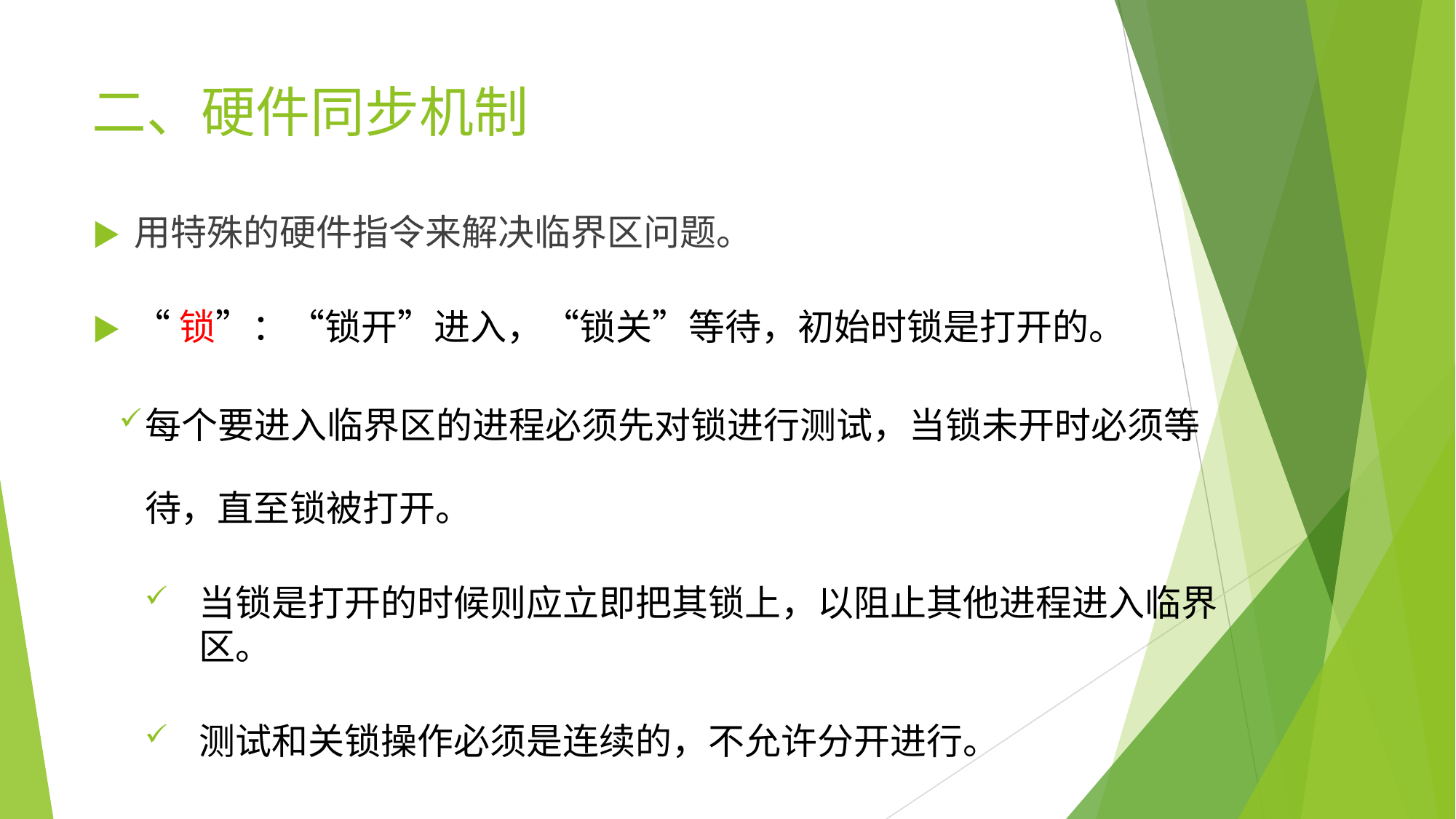

# 二、硬件同步机制
▶	用特殊的硬件指令来解决临界区问题。

▶	“锁”：“锁开”进入，“锁关”等待，初始时锁是打开的。
每个要进入临界区的进程必须先对锁进行测试，当锁未开时必须等 待，直至锁被打开。

当锁是打开的时候则应立即把其锁上，以阻止其他进程进入临界区。

测试和关锁操作必须是连续的，不允许分开进行。